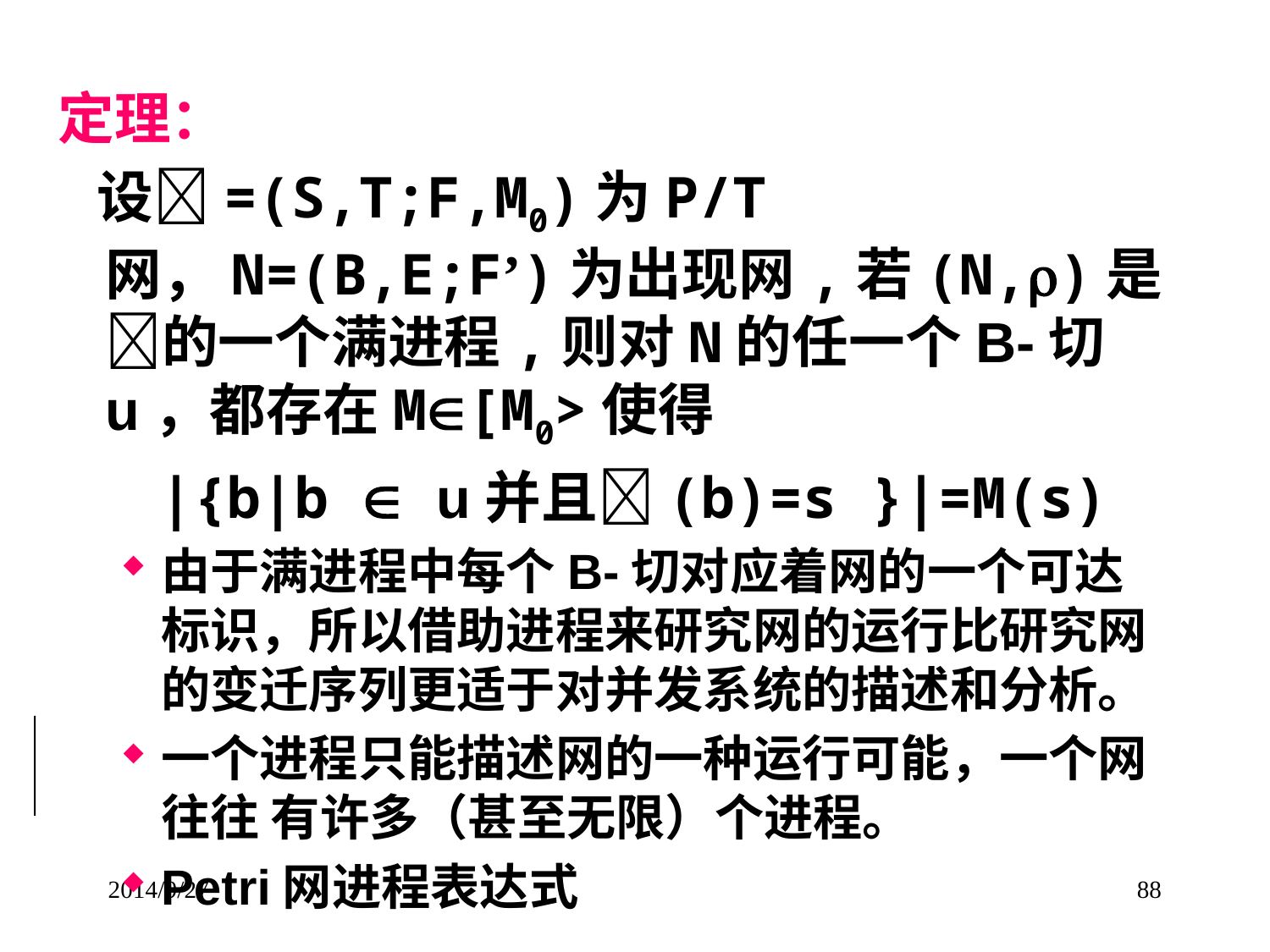

定理：
  设∑=(S,T;F,M0)为P/T网，N=(B,E;F’)为出现网,若(N,ρ)是∑的一个满进程,则对N的任一个B-切u，都存在M∈[M0>使得
   |{b|b ∈ u并且ρ(b)=s }|=M(s)
由于满进程中每个B-切对应着网的一个可达标识，所以借助进程来研究网的运行比研究网的变迁序列更适于对并发系统的描述和分析。
一个进程只能描述网的一种运行可能，一个网往往 有许多（甚至无限）个进程。
Petri网进程表达式
2014/9/27
88